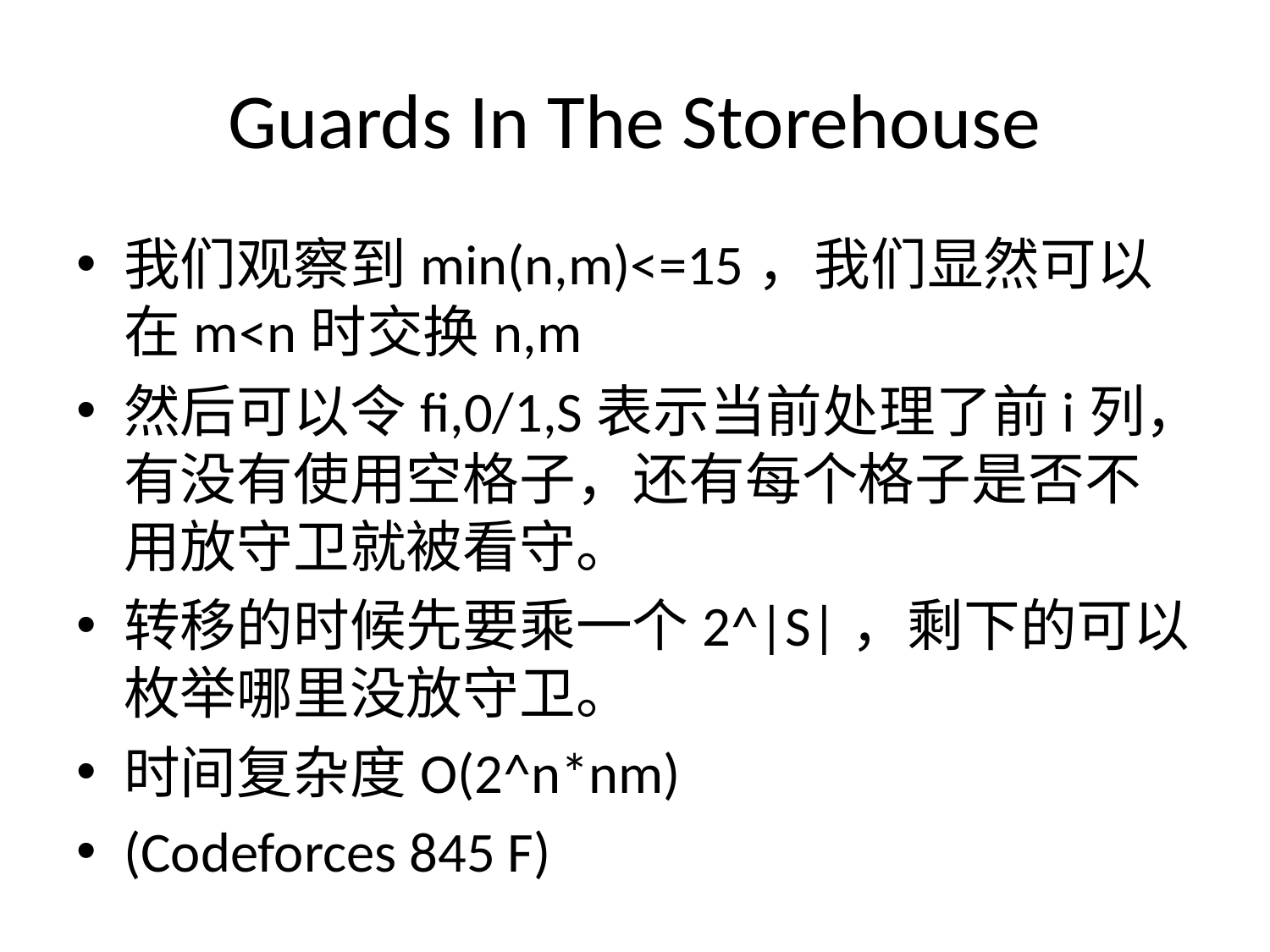

# Guards In The Storehouse
我们观察到min(n,m)<=15，我们显然可以在m<n时交换n,m
然后可以令fi,0/1,S表示当前处理了前i列，有没有使用空格子，还有每个格子是否不用放守卫就被看守。
转移的时候先要乘一个2^|S|，剩下的可以枚举哪里没放守卫。
时间复杂度O(2^n*nm)
(Codeforces 845 F)